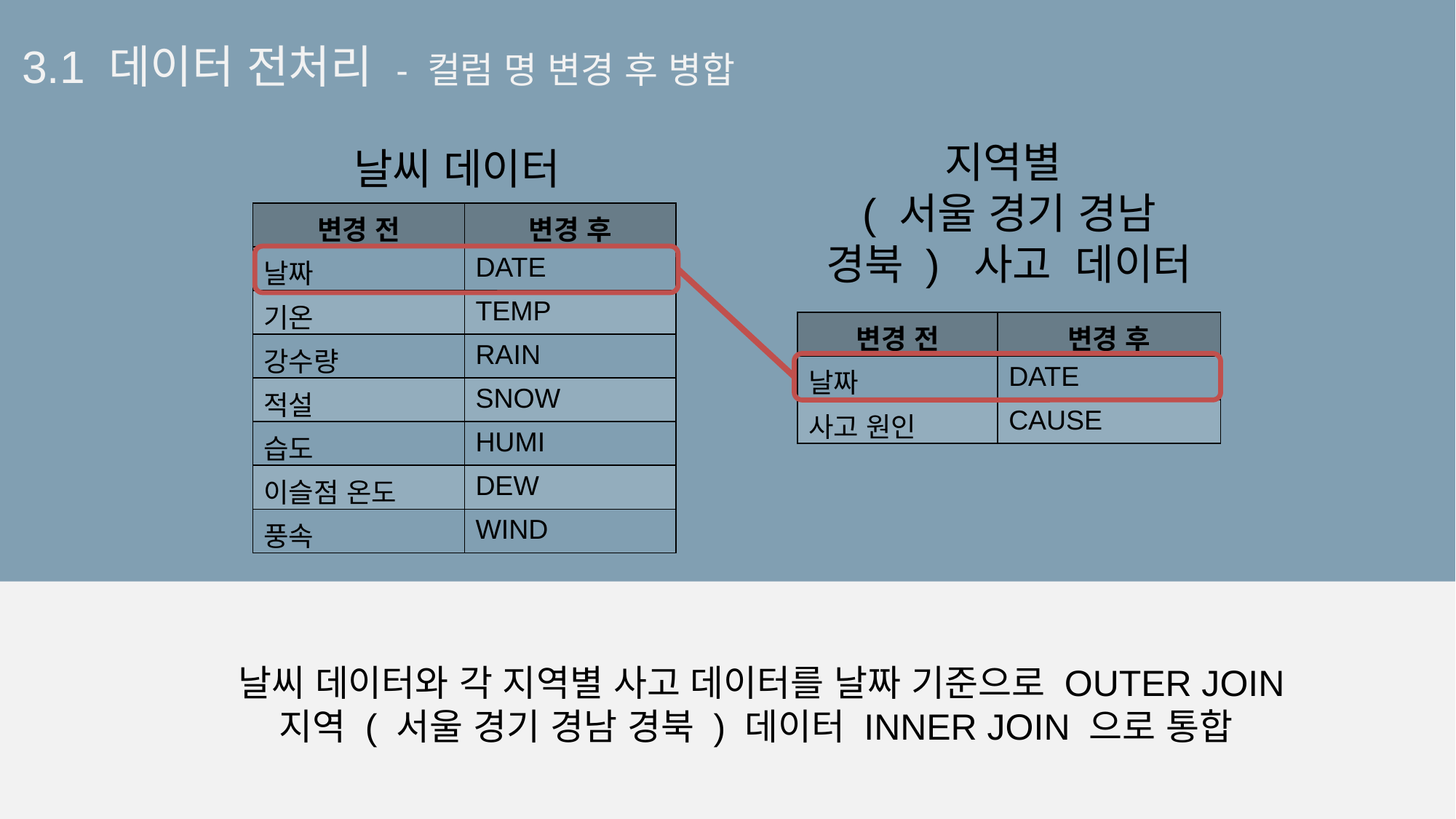

3.1 데이터 전처리 - 컬럼 명 변경 후 병합
날씨 데이터
지역별
( 서울 경기 경남 경북 )  사고  데이터
| 변경 전 | 변경 후 |
| --- | --- |
| 날짜 | DATE |
| 기온 | TEMP |
| 강수량 | RAIN |
| 적설 | SNOW |
| 습도 | HUMI |
| 이슬점 온도 | DEW |
| 풍속 | WIND |

| 변경 전 | 변경 후 |
| --- | --- |
| 날짜 | DATE |
| 사고 원인 | CAUSE |

날씨 데이터와 각 지역별 사고 데이터를 날짜 기준으로 OUTER JOIN
지역 ( 서울 경기 경남 경북 ) 데이터 INNER JOIN 으로 통합